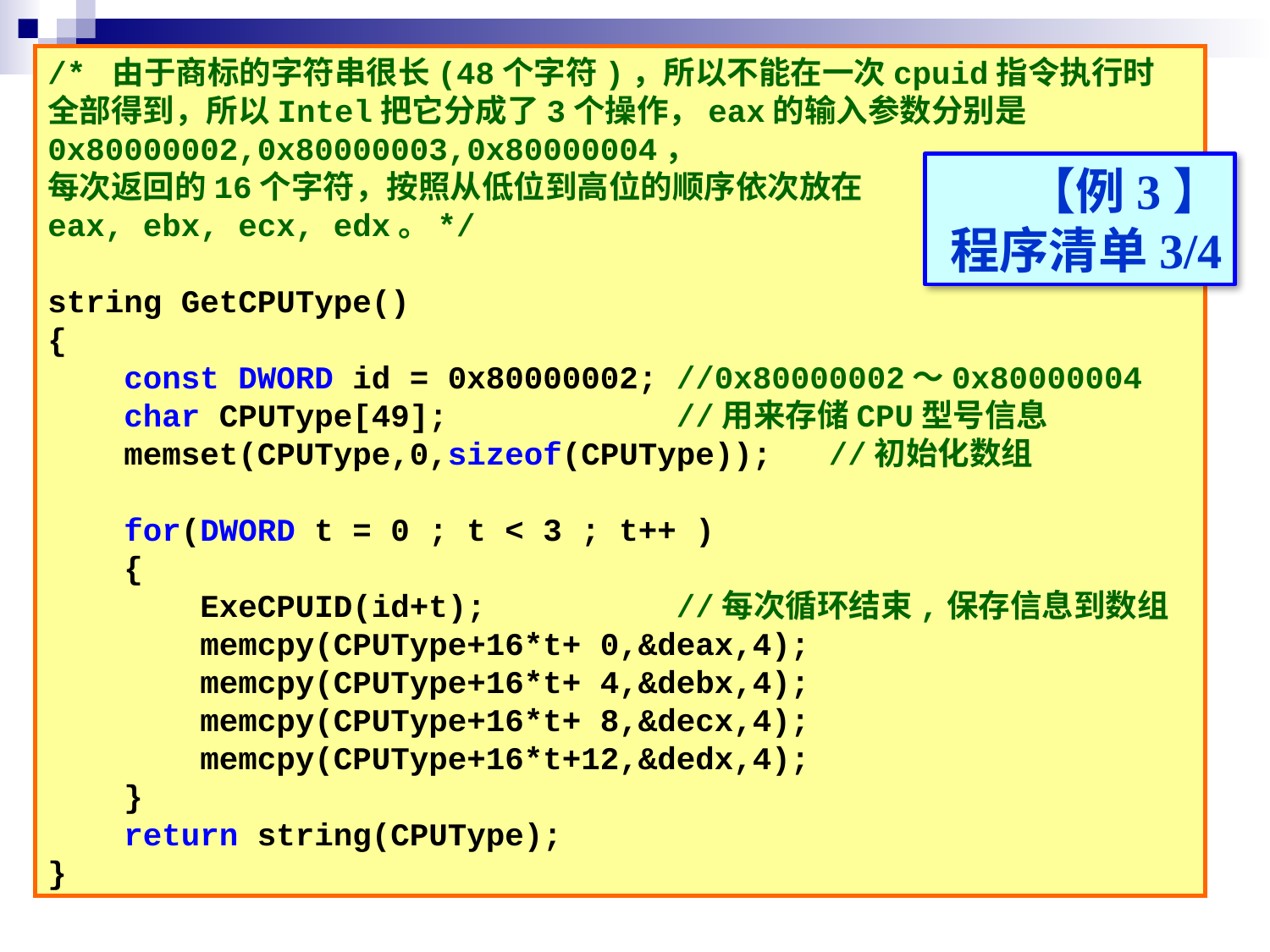

/* 由于商标的字符串很长(48个字符)，所以不能在一次cpuid指令执行时
全部得到，所以Intel把它分成了3个操作，eax的输入参数分别是
0x80000002,0x80000003,0x80000004，
每次返回的16个字符，按照从低位到高位的顺序依次放在
eax, ebx, ecx, edx。*/

string GetCPUType()
{
    const DWORD id = 0x80000002; //0x80000002～0x80000004
    char CPUType[49];            //用来存储CPU型号信息
    memset(CPUType,0,sizeof(CPUType));   //初始化数组

    for(DWORD t = 0 ; t < 3 ; t++ )
    {
        ExeCPUID(id+t);          //每次循环结束,保存信息到数组
        memcpy(CPUType+16*t+ 0,&deax,4);
        memcpy(CPUType+16*t+ 4,&debx,4);
        memcpy(CPUType+16*t+ 8,&decx,4);
        memcpy(CPUType+16*t+12,&dedx,4);
    }
    return string(CPUType);
}
【例3】
程序清单3/4
69